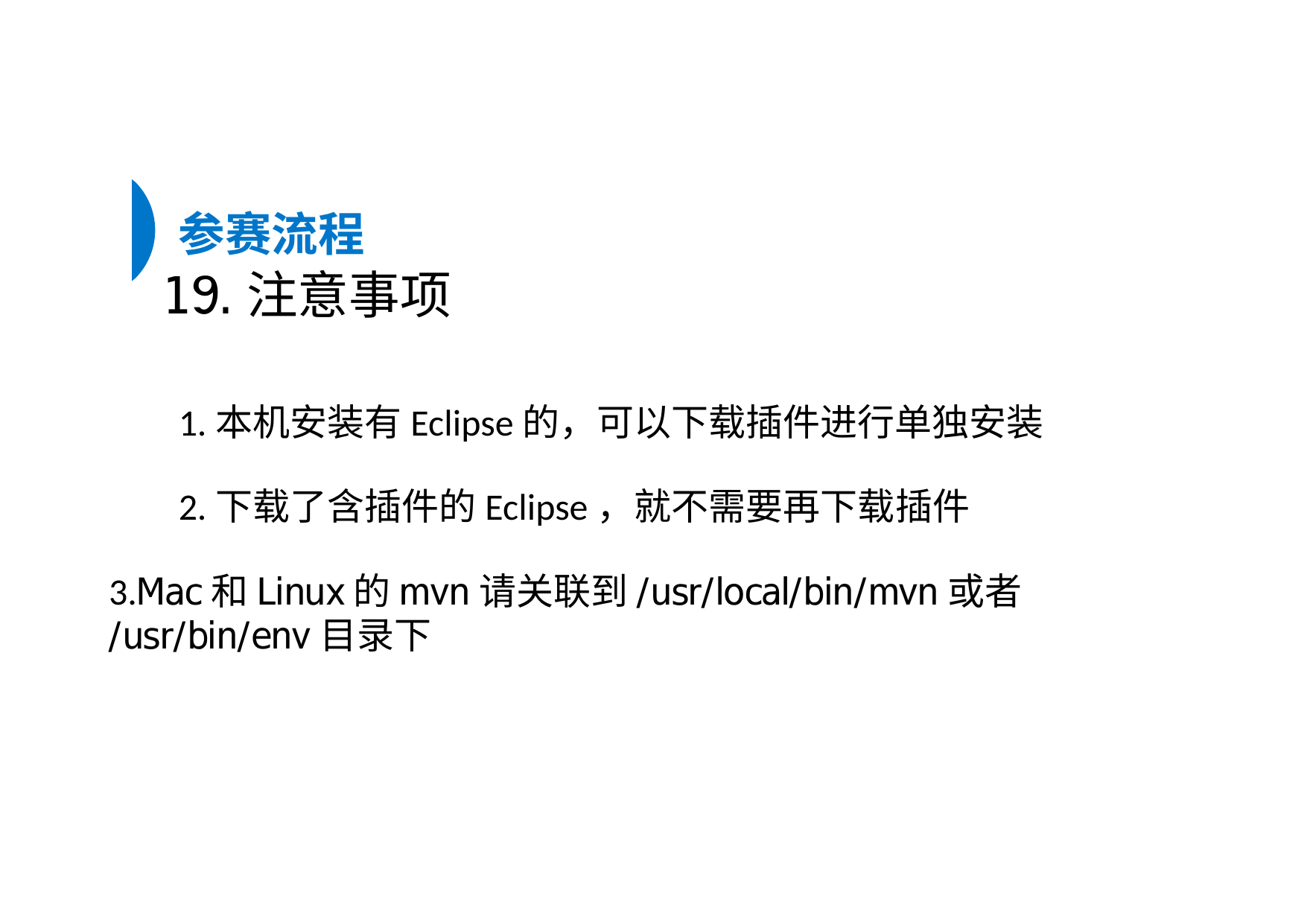

参赛流程
19.注意事项
1.本机安装有Eclipse的，可以下载插件进行单独安装
2.下载了含插件的Eclipse，就不需要再下载插件
3.Mac和Linux的mvn请关联到/usr/local/bin/mvn或者
/usr/bin/env目录下